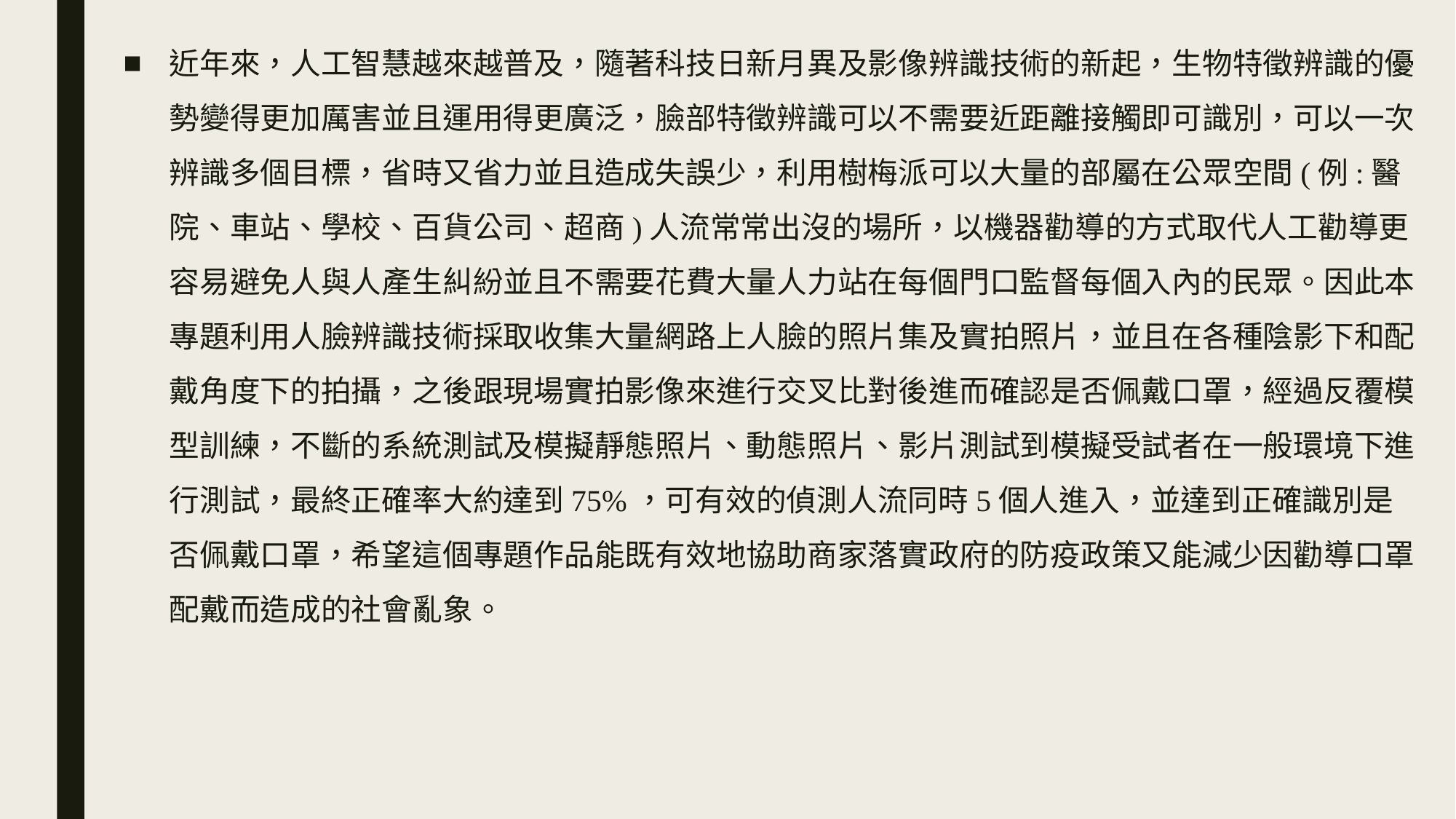

近年來，人工智慧越來越普及，隨著科技日新月異及影像辨識技術的新起，生物特徵辨識的優勢變得更加厲害並且運用得更廣泛，臉部特徵辨識可以不需要近距離接觸即可識別，可以一次辨識多個目標，省時又省力並且造成失誤少，利用樹梅派可以大量的部屬在公眾空間(例:醫院、車站、學校、百貨公司、超商)人流常常出沒的場所，以機器勸導的方式取代人工勸導更容易避免人與人產生糾紛並且不需要花費大量人力站在每個門口監督每個入內的民眾。因此本專題利用人臉辨識技術採取收集大量網路上人臉的照片集及實拍照片，並且在各種陰影下和配戴角度下的拍攝，之後跟現場實拍影像來進行交叉比對後進而確認是否佩戴口罩，經過反覆模型訓練，不斷的系統測試及模擬靜態照片、動態照片、影片測試到模擬受試者在一般環境下進行測試，最終正確率大約達到75%，可有效的偵測人流同時5個人進入，並達到正確識別是否佩戴口罩，希望這個專題作品能既有效地協助商家落實政府的防疫政策又能減少因勸導口罩配戴而造成的社會亂象。